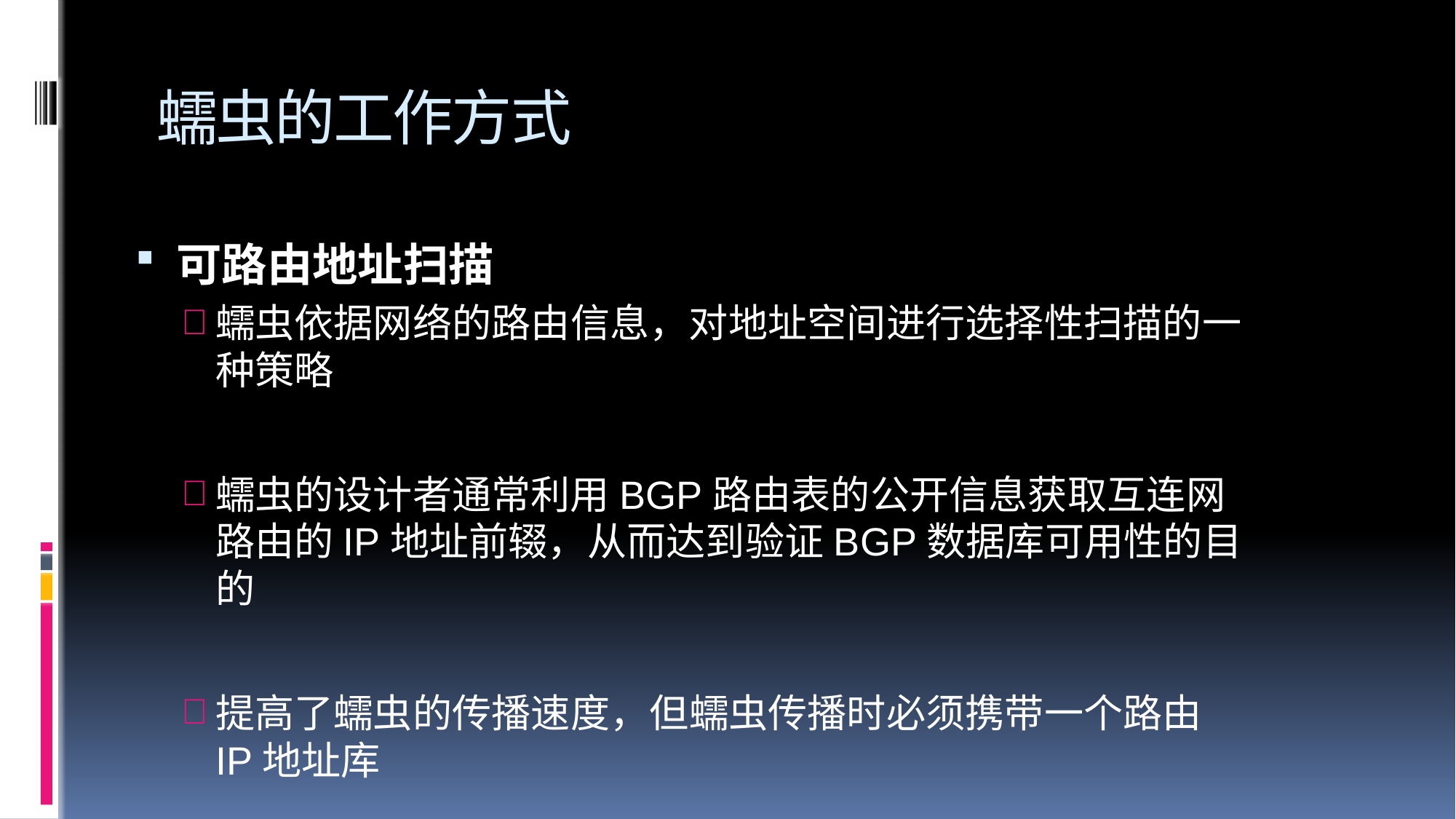

# 蠕虫的工作方式
可路由地址扫描
蠕虫依据网络的路由信息，对地址空间进行选择性扫描的一种策略

蠕虫的设计者通常利用BGP路由表的公开信息获取互连网路由的IP地址前辍，从而达到验证BGP数据库可用性的目的

提高了蠕虫的传播速度，但蠕虫传播时必须携带一个路由IP地址库